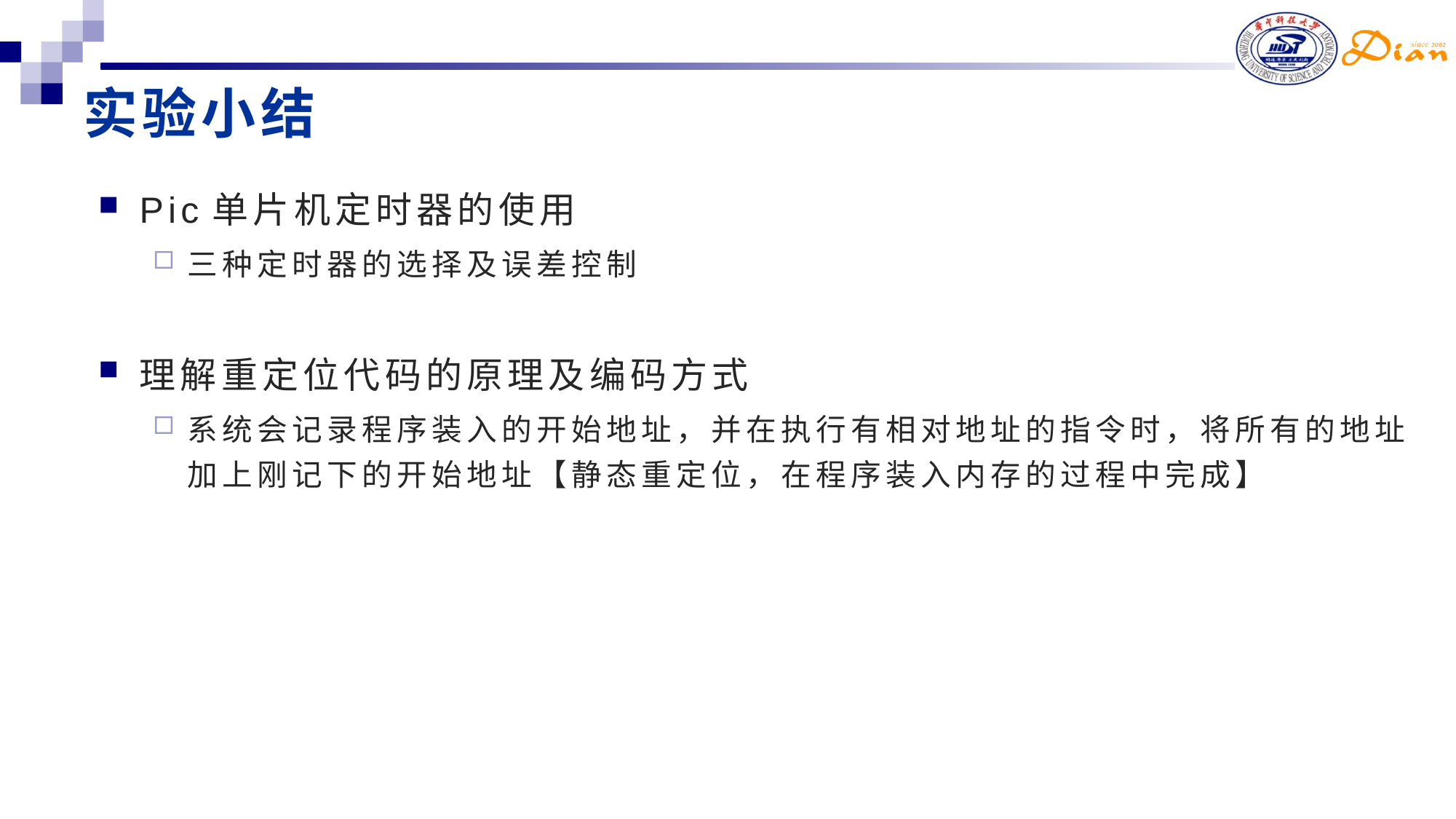

# 实验小结

Pic单片机定时器的使用
三种定时器的选择及误差控制

理解重定位代码的原理及编码方式
系统会记录程序装入的开始地址，并在执行有相对地址的指令时，将所有的地址加上刚记下的开始地址【静态重定位，在程序装入内存的过程中完成】
7